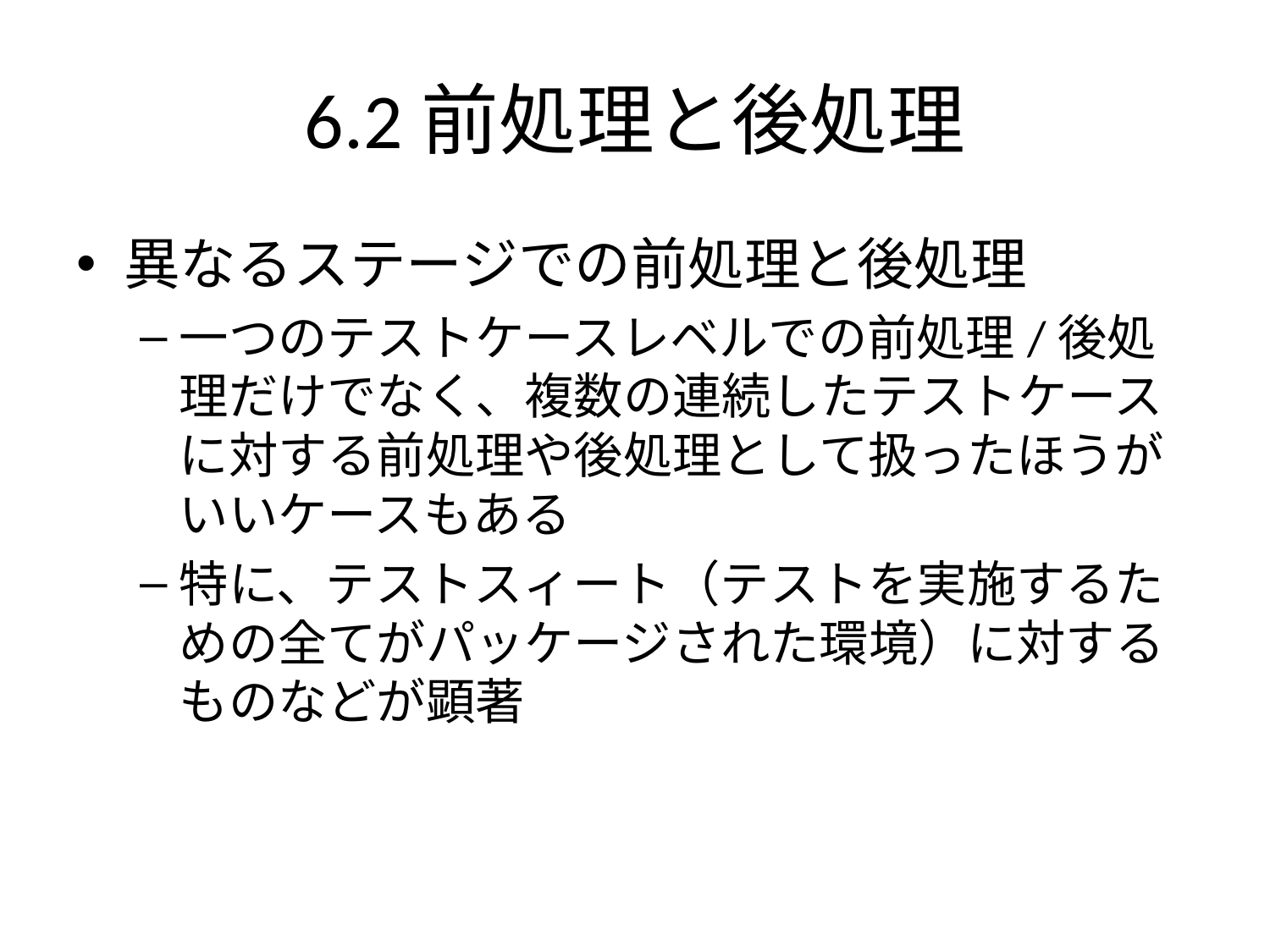

# 6.2前処理と後処理
異なるステージでの前処理と後処理
一つのテストケースレベルでの前処理/後処理だけでなく、複数の連続したテストケースに対する前処理や後処理として扱ったほうがいいケースもある
特に、テストスィート（テストを実施するための全てがパッケージされた環境）に対するものなどが顕著